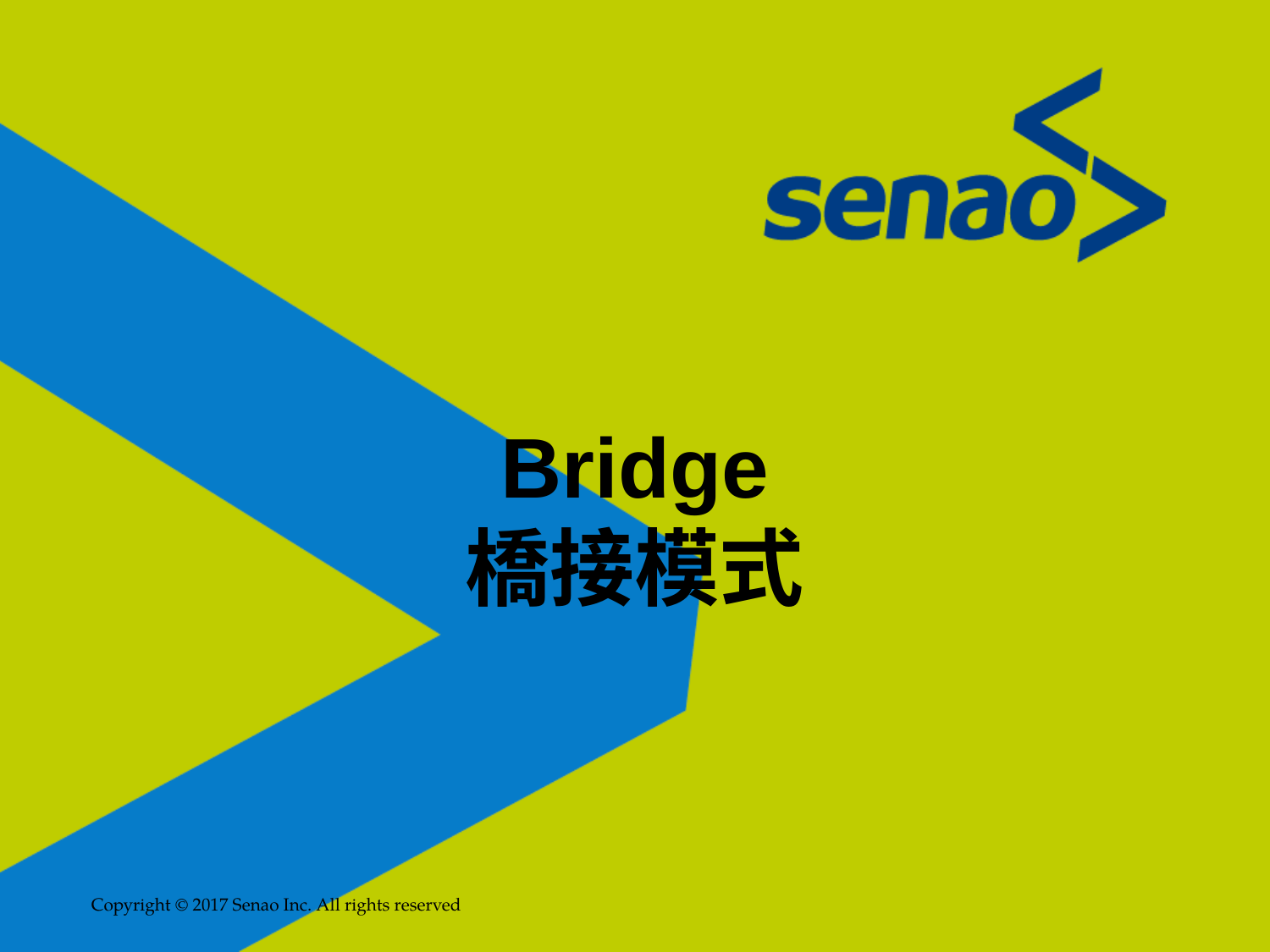

# Bridge 橋接模式
Copyright © 2017 Senao Inc. All rights reserved